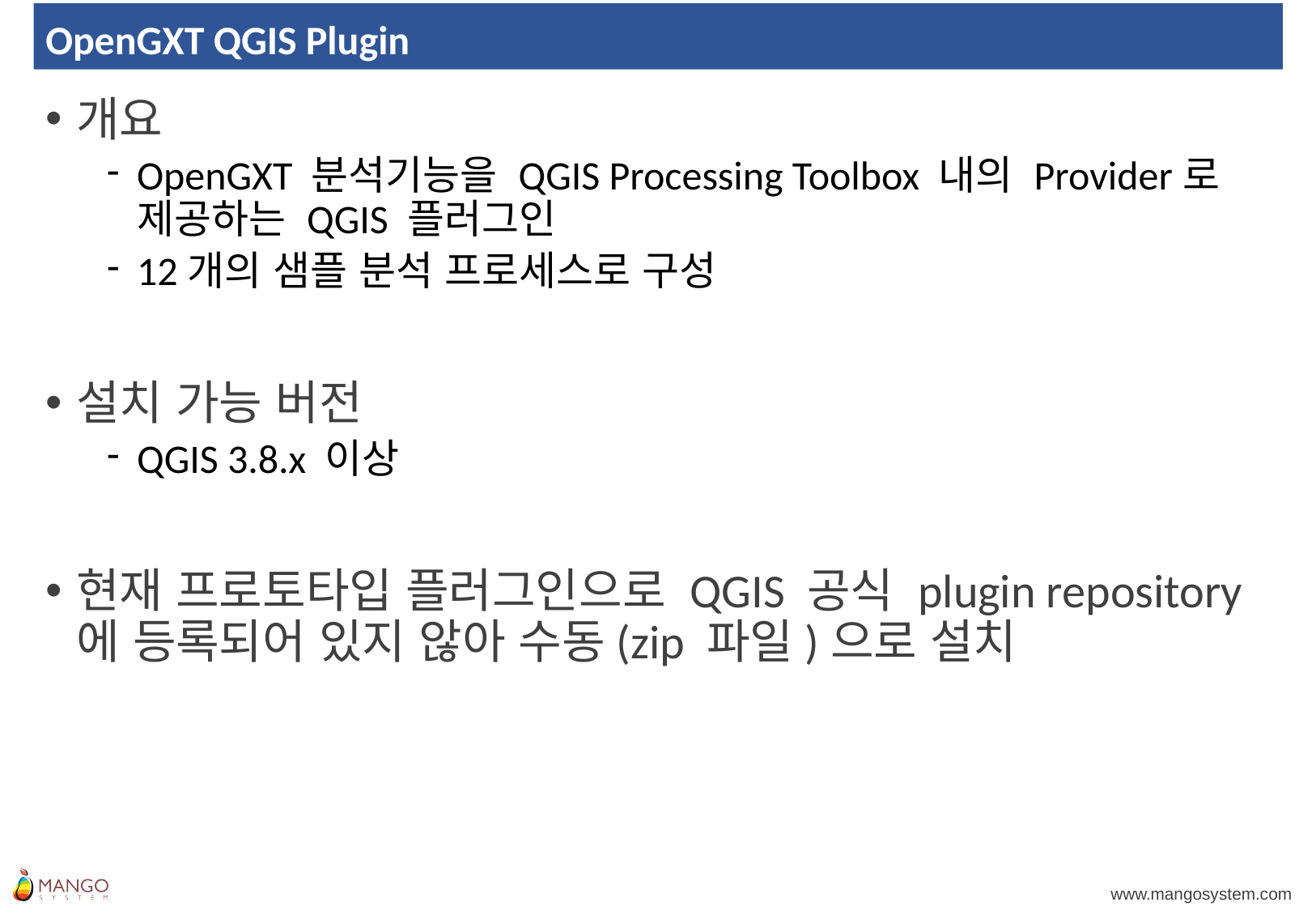

# OpenGXT QGIS Plugin
개요
OpenGXT 분석기능을 QGIS Processing Toolbox 내의 Provider로 제공하는 QGIS 플러그인
12개의 샘플 분석 프로세스로 구성

설치 가능 버전
QGIS 3.8.x 이상

현재 프로토타입 플러그인으로 QGIS 공식 plugin repository에 등록되어 있지 않아 수동(zip 파일)으로 설치